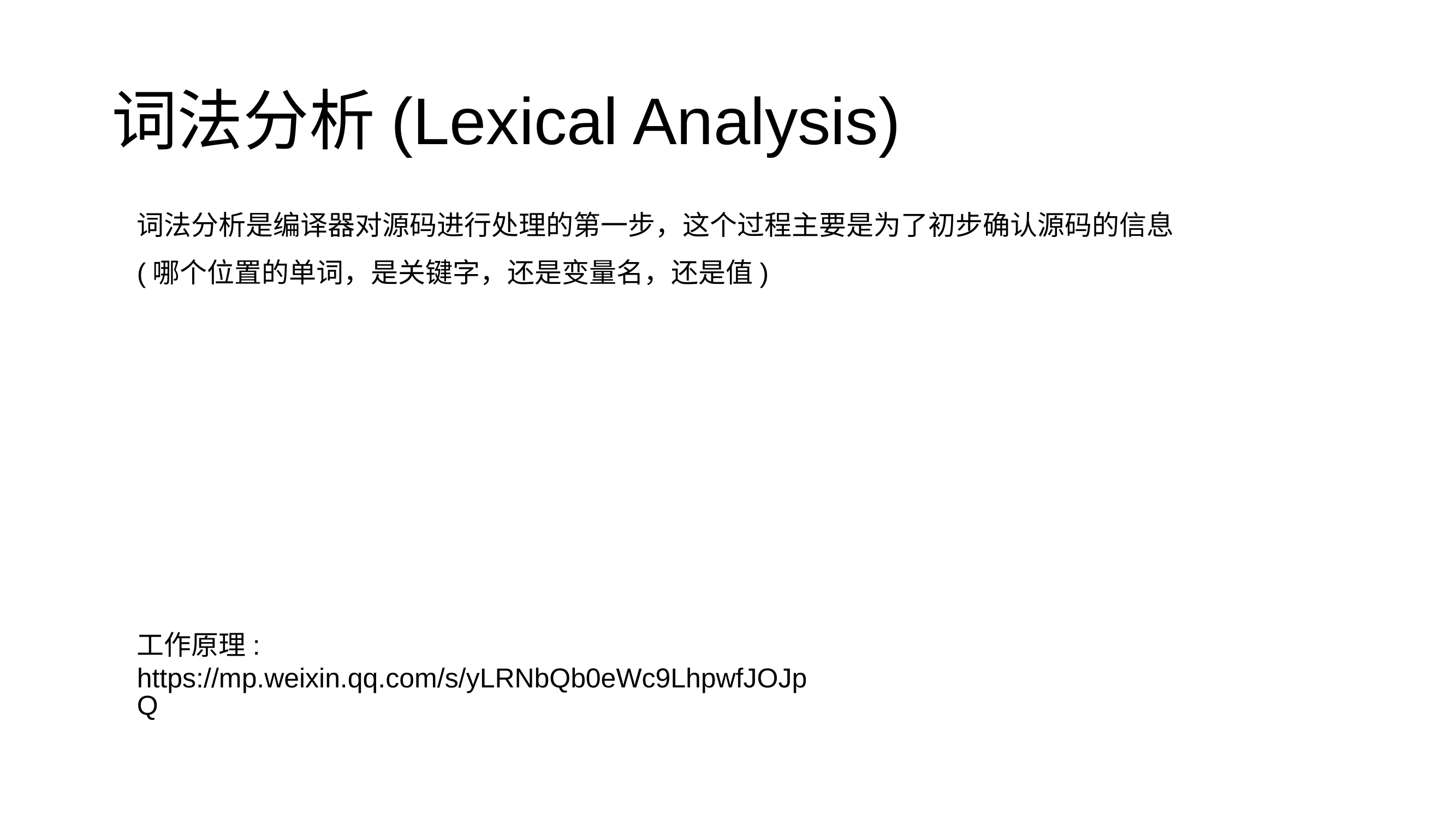

词法分析(Lexical Analysis)
词法分析是编译器对源码进行处理的第一步，这个过程主要是为了初步确认源码的信息

(哪个位置的单词，是关键字，还是变量名，还是值)
工作原理:
https://mp.weixin.qq.com/s/yLRNbQb0eWc9LhpwfJOJpQ